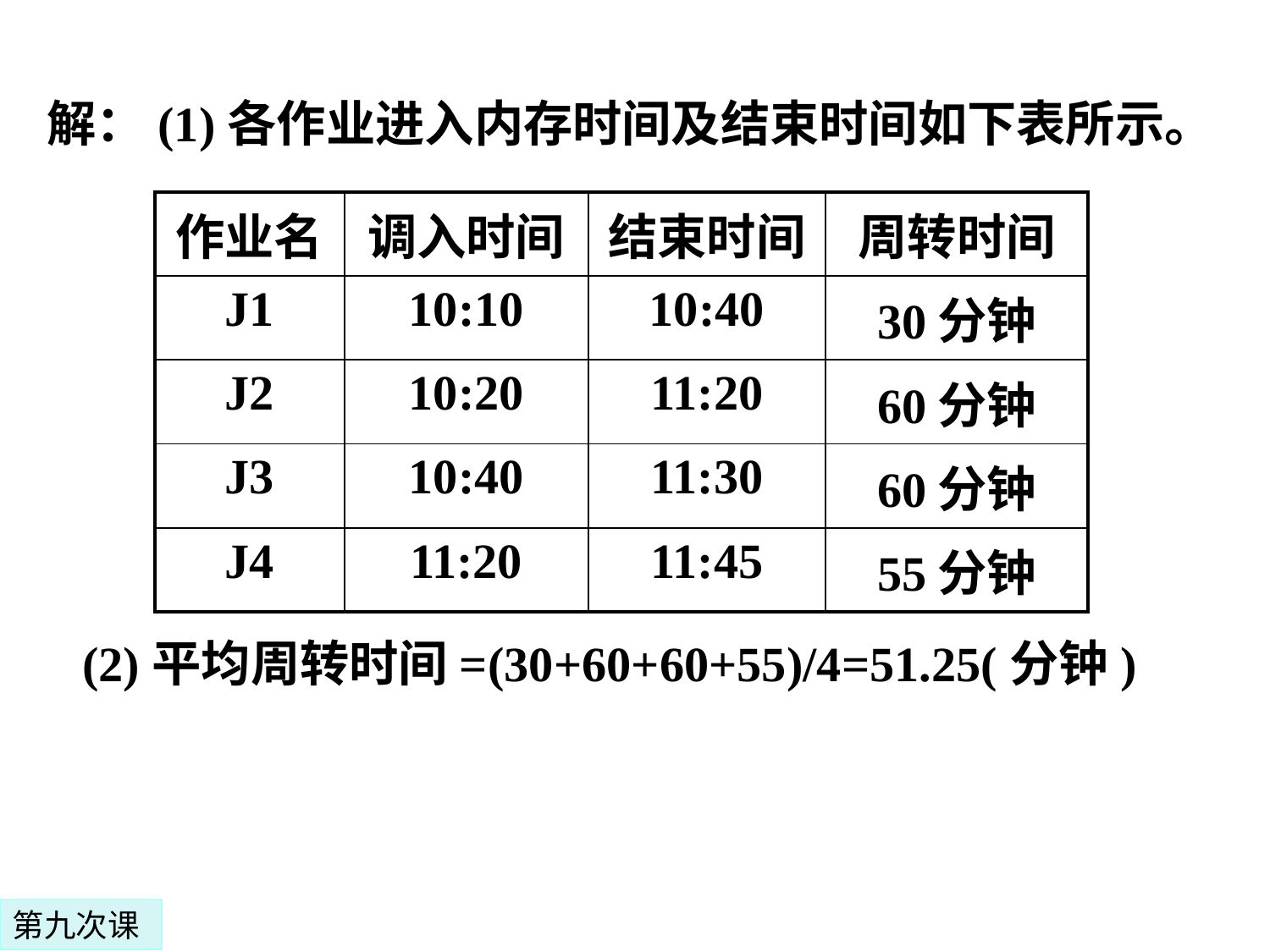

解：(1)各作业进入内存时间及结束时间如下表所示。
| 作业名 | 调入时间 | 结束时间 | 周转时间 |
| --- | --- | --- | --- |
| J1 | 10:10 | 10:40 | 30分钟 |
| J2 | 10:20 | 11:20 | 60分钟 |
| J3 | 10:40 | 11:30 | 60分钟 |
| J4 | 11:20 | 11:45 | 55分钟 |
(2)平均周转时间=(30+60+60+55)/4=51.25(分钟)
57
第九次课